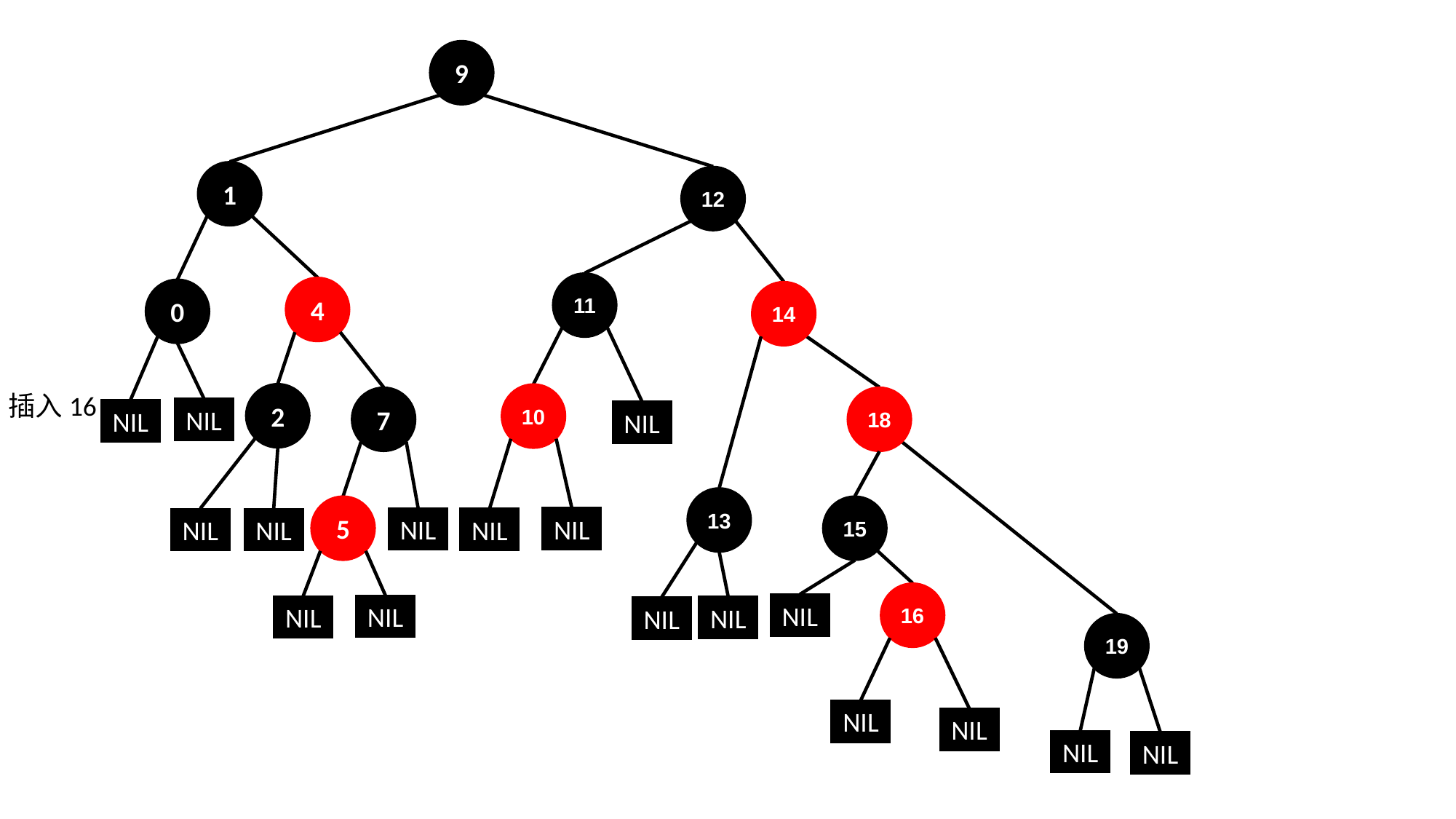

9
1
12
11
4
0
14
插入16
2
10
7
18
NIL
NIL
NIL
13
5
15
NIL
NIL
NIL
NIL
NIL
16
NIL
NIL
NIL
NIL
NIL
19
NIL
NIL
NIL
NIL